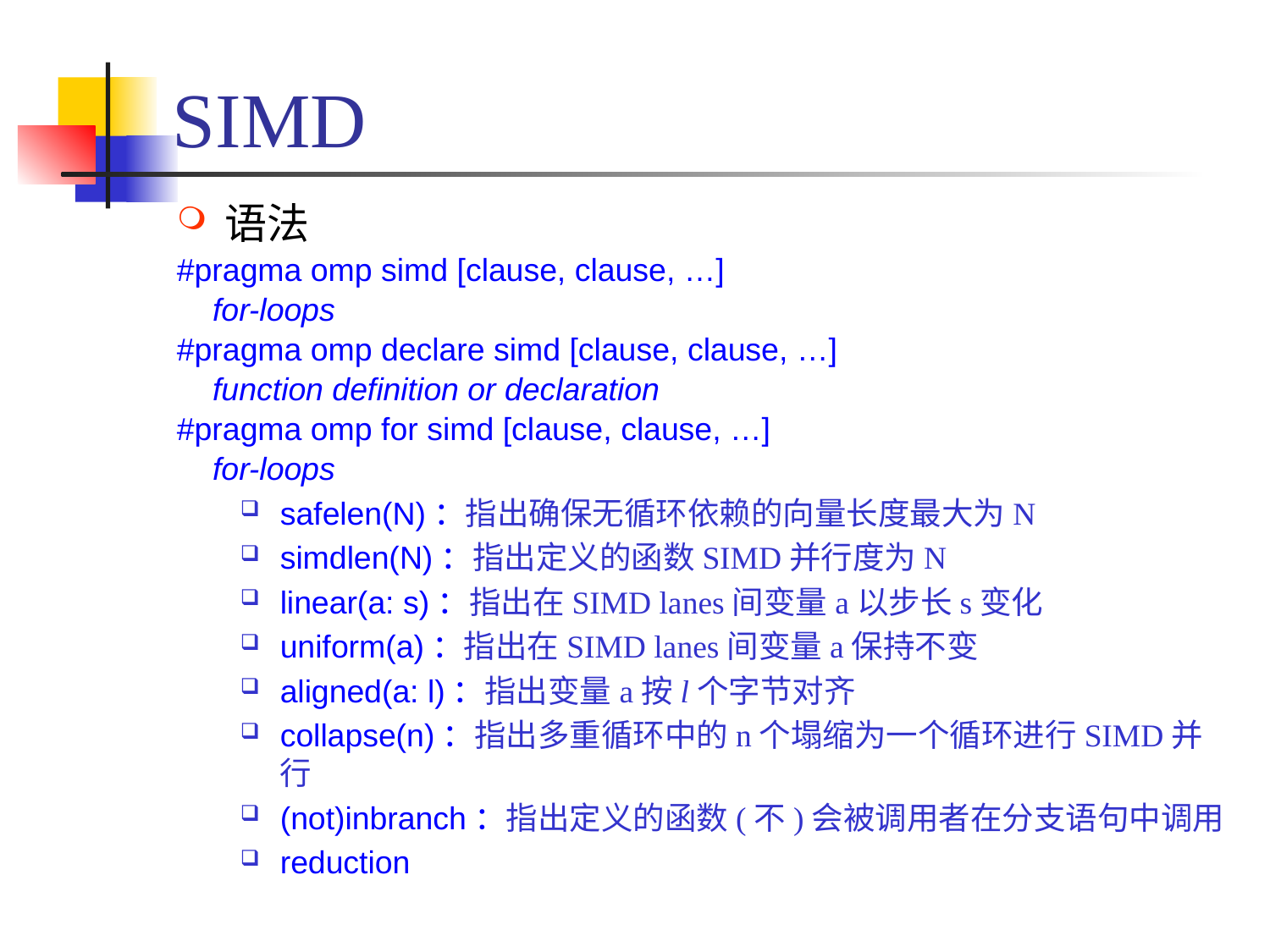

# SIMD
语法
#pragma omp simd [clause, clause, …]
    for-loops
#pragma omp declare simd [clause, clause, …]
    function definition or declaration
#pragma omp for simd [clause, clause, …]
    for-loops
safelen(N)：指出确保无循环依赖的向量长度最大为N
simdlen(N)：指出定义的函数SIMD并行度为N
linear(a: s)：指出在SIMD lanes间变量a以步长s变化
uniform(a)：指出在SIMD lanes间变量a保持不变
aligned(a: l)：指出变量a按l个字节对齐
collapse(n)：指出多重循环中的n个塌缩为一个循环进行SIMD并行
(not)inbranch：指出定义的函数(不)会被调用者在分支语句中调用
reduction